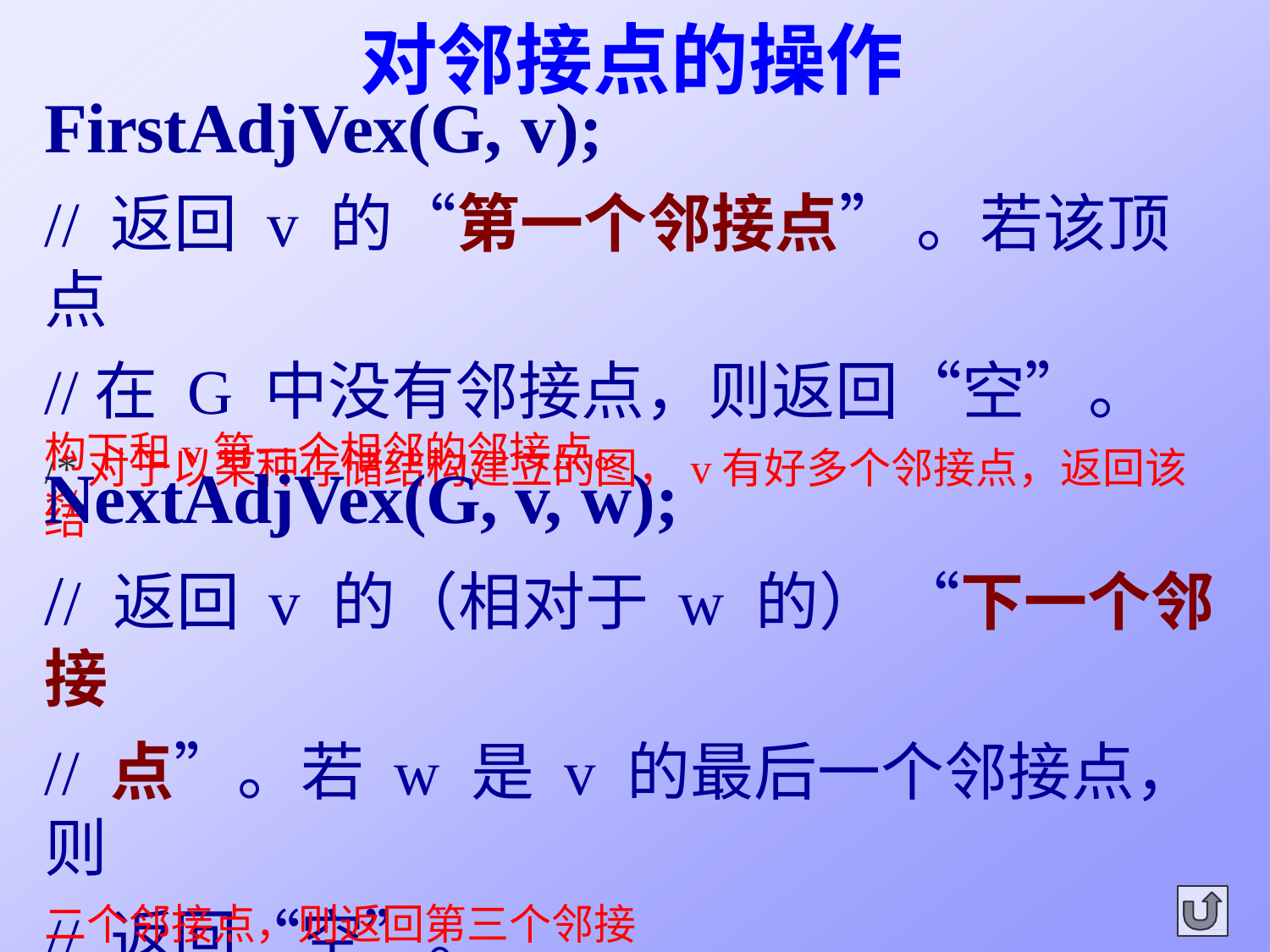

# 对邻接点的操作
FirstAdjVex(G, v);
// 返回 v 的“第一个邻接点” 。若该顶点
//在 G 中没有邻接点，则返回“空”。
/*对于以某种存储结构建立的图，v有好多个邻接点，返回该结
构下和v第一个相邻的邻接点。*/
NextAdjVex(G, v, w);
// 返回 v 的（相对于 w 的） “下一个邻接
// 点”。若 w 是 v 的最后一个邻接点，则
// 返回“空”。
/*如果w是v的第一个邻接点，则返回第二个邻接点，如果w是第

二个邻接点，则返回第三个邻接点。*/